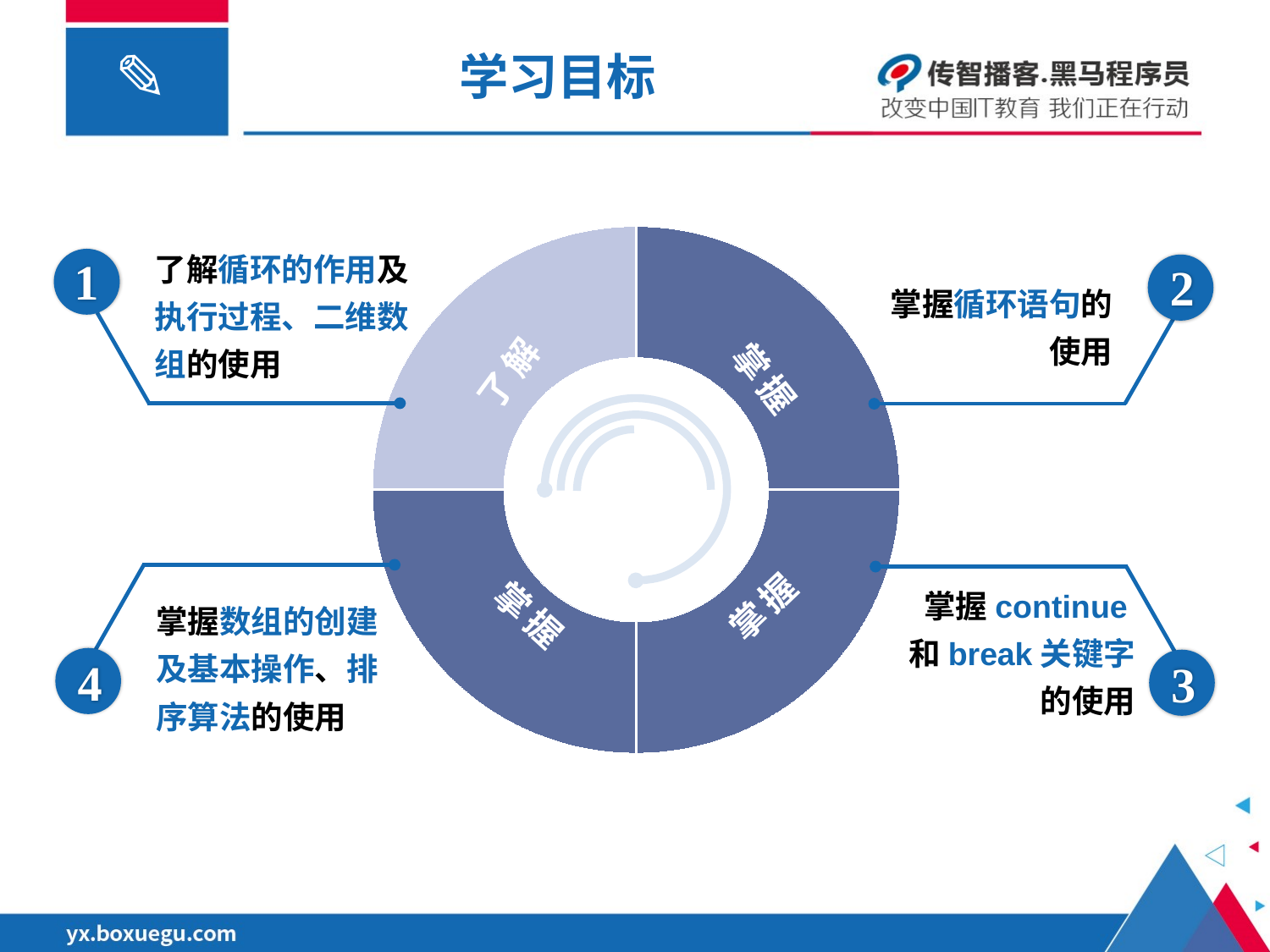

# 学习目标

### Chart

| Category | 销售额 |
|---|---|
| 熟悉知识 | 2.0 |
| 熟悉知识 | 2.0 |
| 熟悉知识 | 2.0 |
| 熟悉知识 | 2.0 |
了解
掌握

掌握
了解循环的作用及执行过程、二维数组的使用
1

2

掌握循环语句的使用
掌握数组的创建及基本操作、排序算法的使用
4

掌握continue和break关键字的使用
3